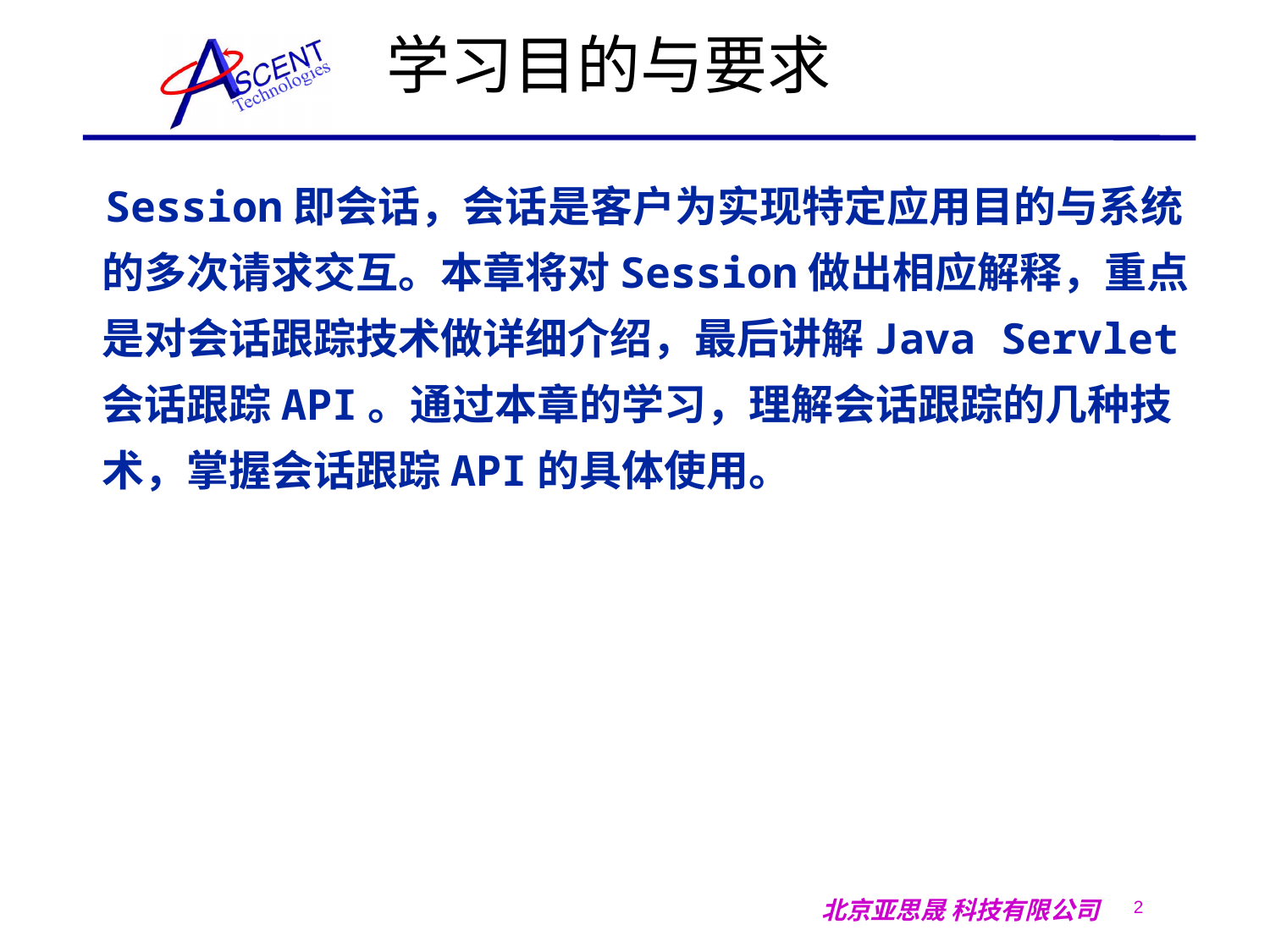

学习目的与要求
  Session即会话，会话是客户为实现特定应用目的与系统的多次请求交互。本章将对Session做出相应解释，重点是对会话跟踪技术做详细介绍，最后讲解Java Servlet会话跟踪API。通过本章的学习，理解会话跟踪的几种技术，掌握会话跟踪API的具体使用。